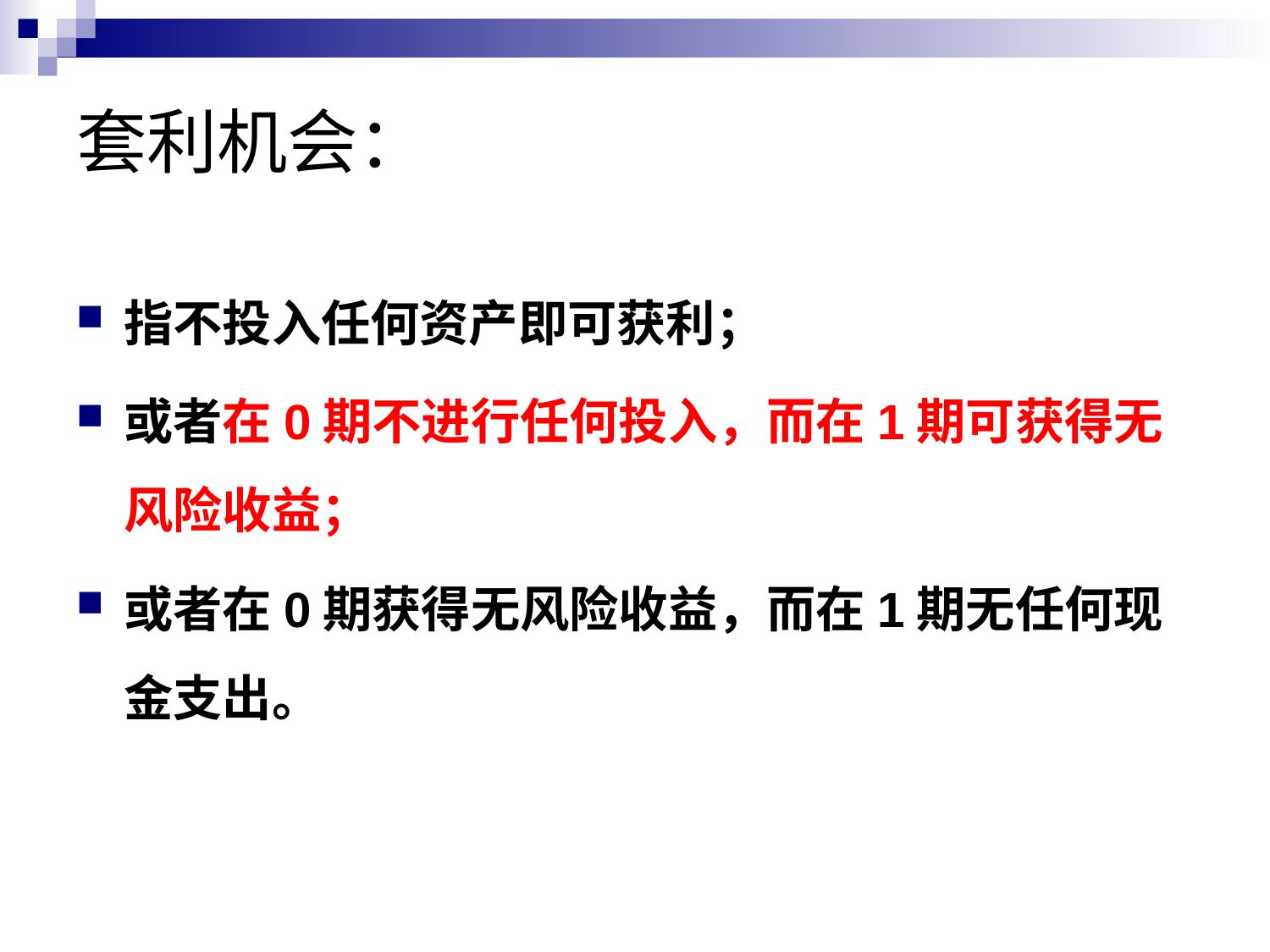

# 套利机会：
指不投入任何资产即可获利；
或者在0期不进行任何投入，而在1期可获得无风险收益；
或者在0期获得无风险收益，而在1期无任何现金支出。